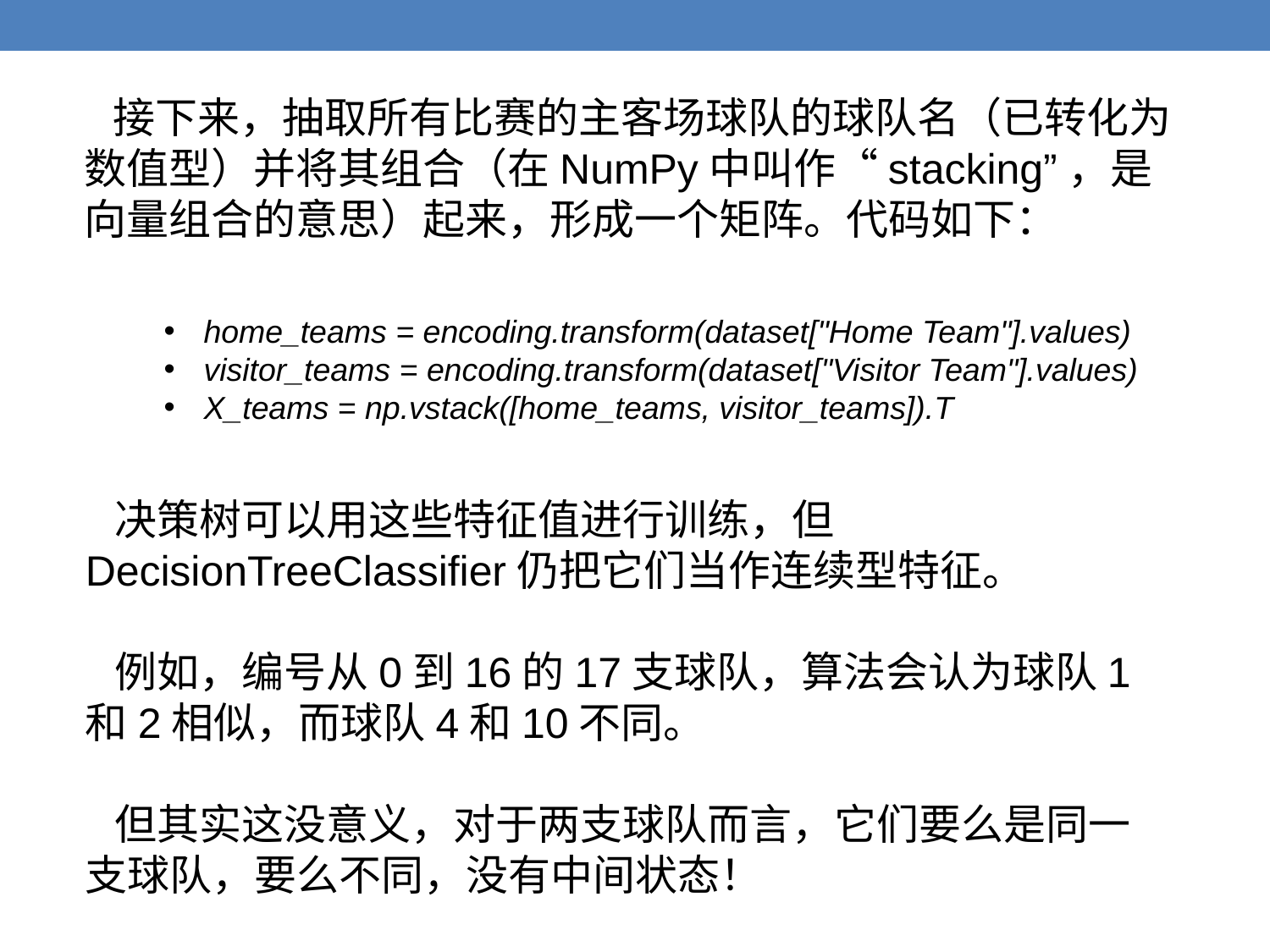

接下来，抽取所有比赛的主客场球队的球队名（已转化为数值型）并将其组合（在NumPy中叫作“stacking”，是向量组合的意思）起来，形成一个矩阵。代码如下：
home_teams = encoding.transform(dataset["Home Team"].values)
visitor_teams = encoding.transform(dataset["Visitor Team"].values)
X_teams = np.vstack([home_teams, visitor_teams]).T
  决策树可以用这些特征值进行训练，但DecisionTreeClassifier仍把它们当作连续型特征。

  例如，编号从0到16的17支球队，算法会认为球队1和2相似，而球队4和10不同。

  但其实这没意义，对于两支球队而言，它们要么是同一支球队，要么不同，没有中间状态！